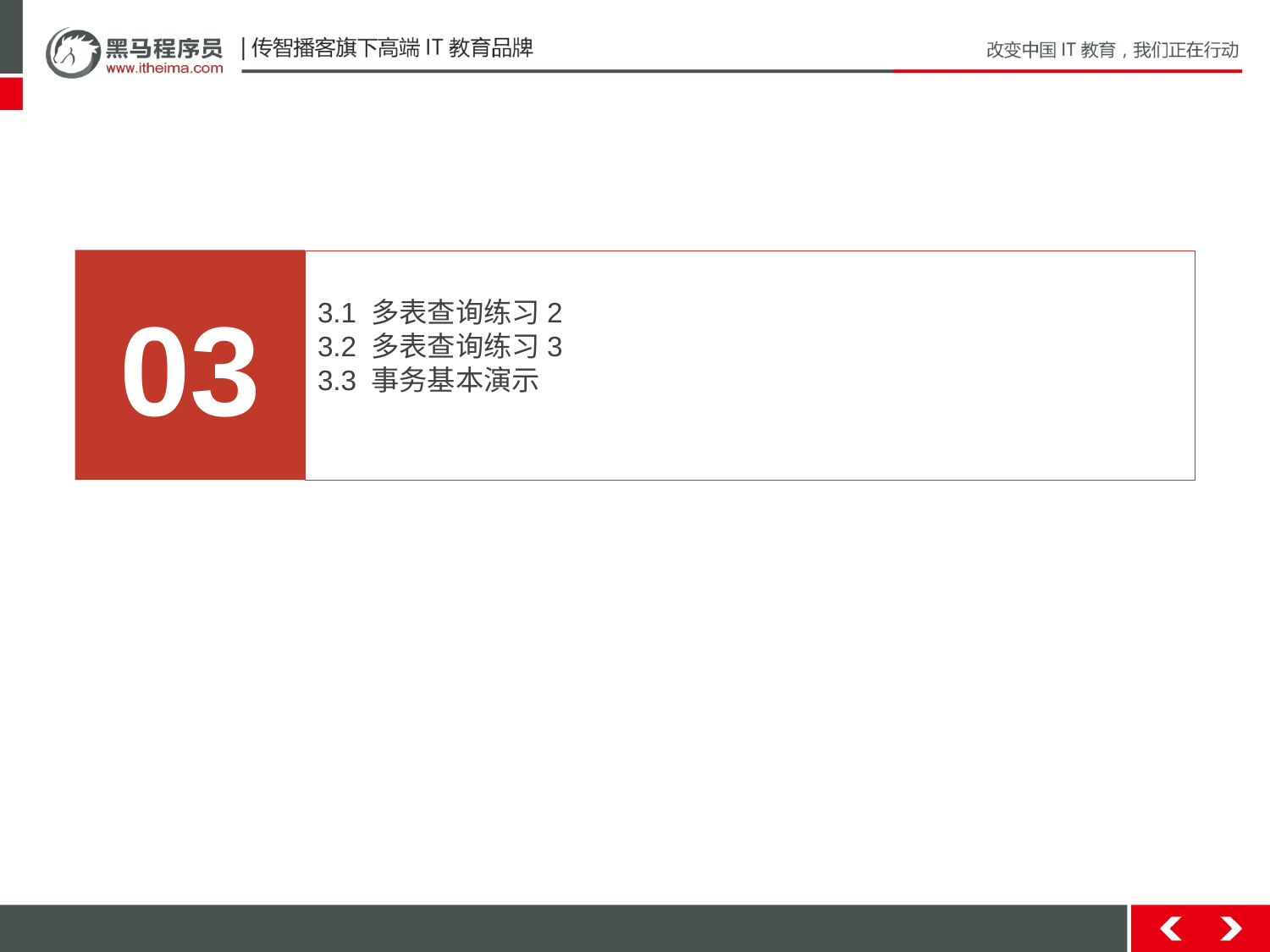

03

3.1 多表查询练习2
3.2 多表查询练习3
3.3 事务基本演示